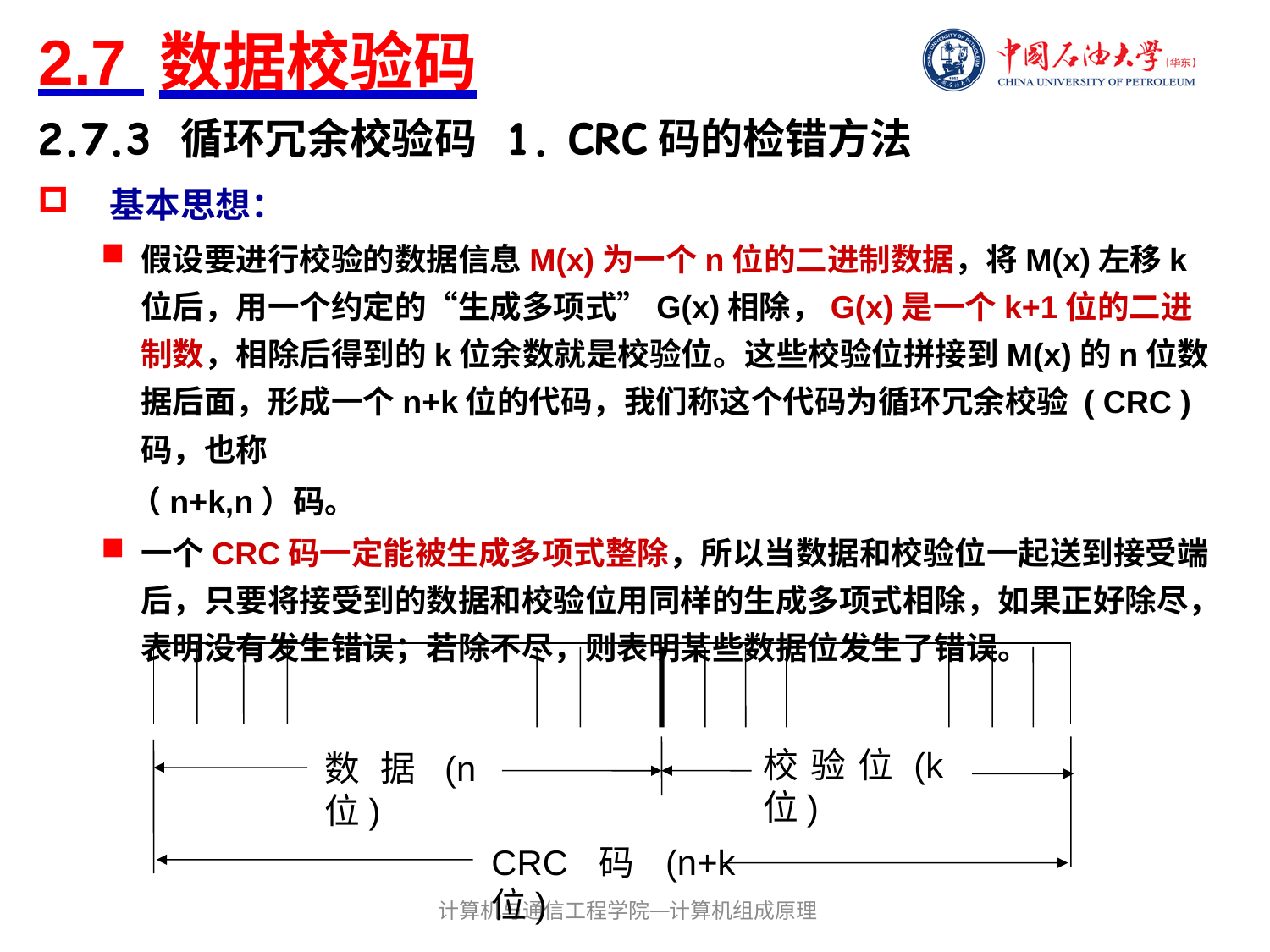

# 2.7 数据校验码
2.7.3 循环冗余校验码  1. CRC码的检错方法

  基本思想：
假设要进行校验的数据信息M(x)为一个n位的二进制数据，将M(x)左移k位后，用一个约定的“生成多项式”G(x)相除，G(x)是一个k+1位的二进制数，相除后得到的k位余数就是校验位。这些校验位拼接到M(x)的n位数据后面，形成一个n+k位的代码，我们称这个代码为循环冗余校验 ( CRC ) 码，也称
   （n+k,n）码。
一个CRC码一定能被生成多项式整除，所以当数据和校验位一起送到接受端后，只要将接受到的数据和校验位用同样的生成多项式相除，如果正好除尽，表明没有发生错误；若除不尽，则表明某些数据位发生了错误。

校验位(k位)
数据(n位)

CRC码(n+k位)

98

计算机与通信工程学院—计算机组成原理